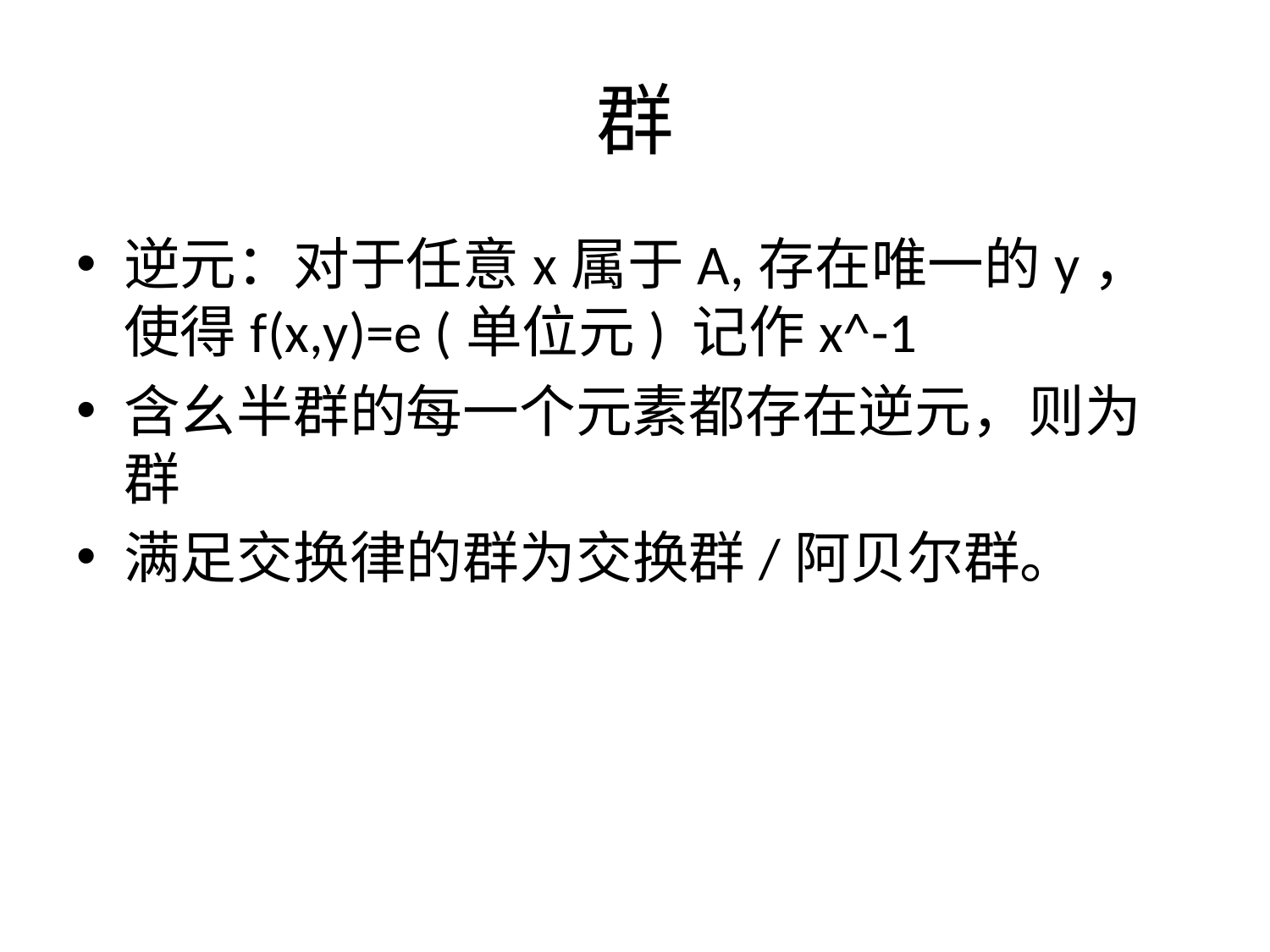

# 群
逆元：对于任意x属于A,存在唯一的y，使得f(x,y)=e (单位元) 记作x^-1
含幺半群的每一个元素都存在逆元，则为群
满足交换律的群为交换群/阿贝尔群。